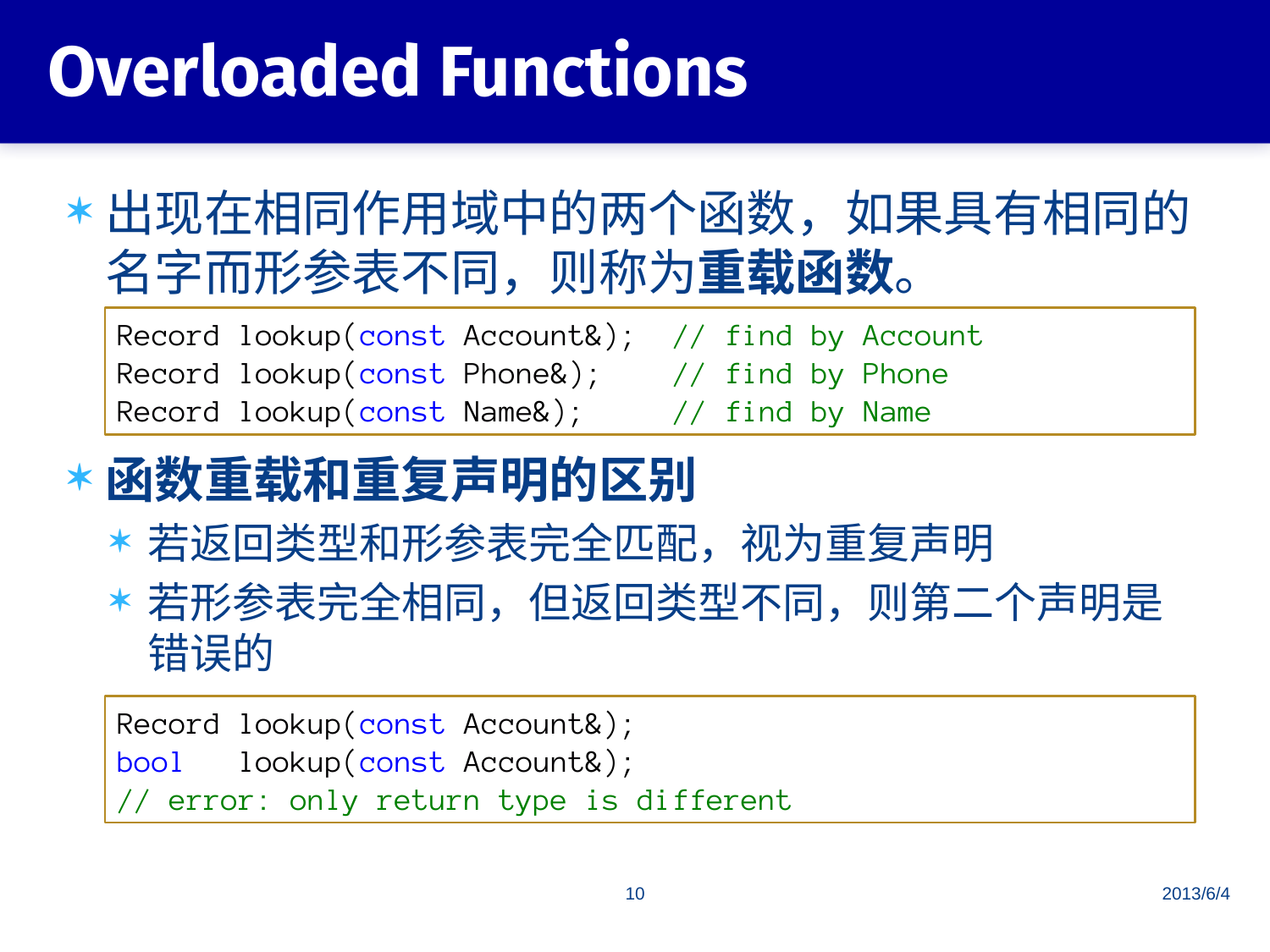

# Overloaded Functions
出现在相同作用域中的两个函数，如果具有相同的名字而形参表不同，则称为重载函数。

函数重载和重复声明的区别
若返回类型和形参表完全匹配，视为重复声明
若形参表完全相同，但返回类型不同，则第二个声明是错误的

Record lookup(const Account&);  // find by Account
Record lookup(const Phone&);    // find by Phone
Record lookup(const Name&);     // find by Name
Record lookup(const Account&);
bool   lookup(const Account&);
// error: only return type is different
10
2013/6/4